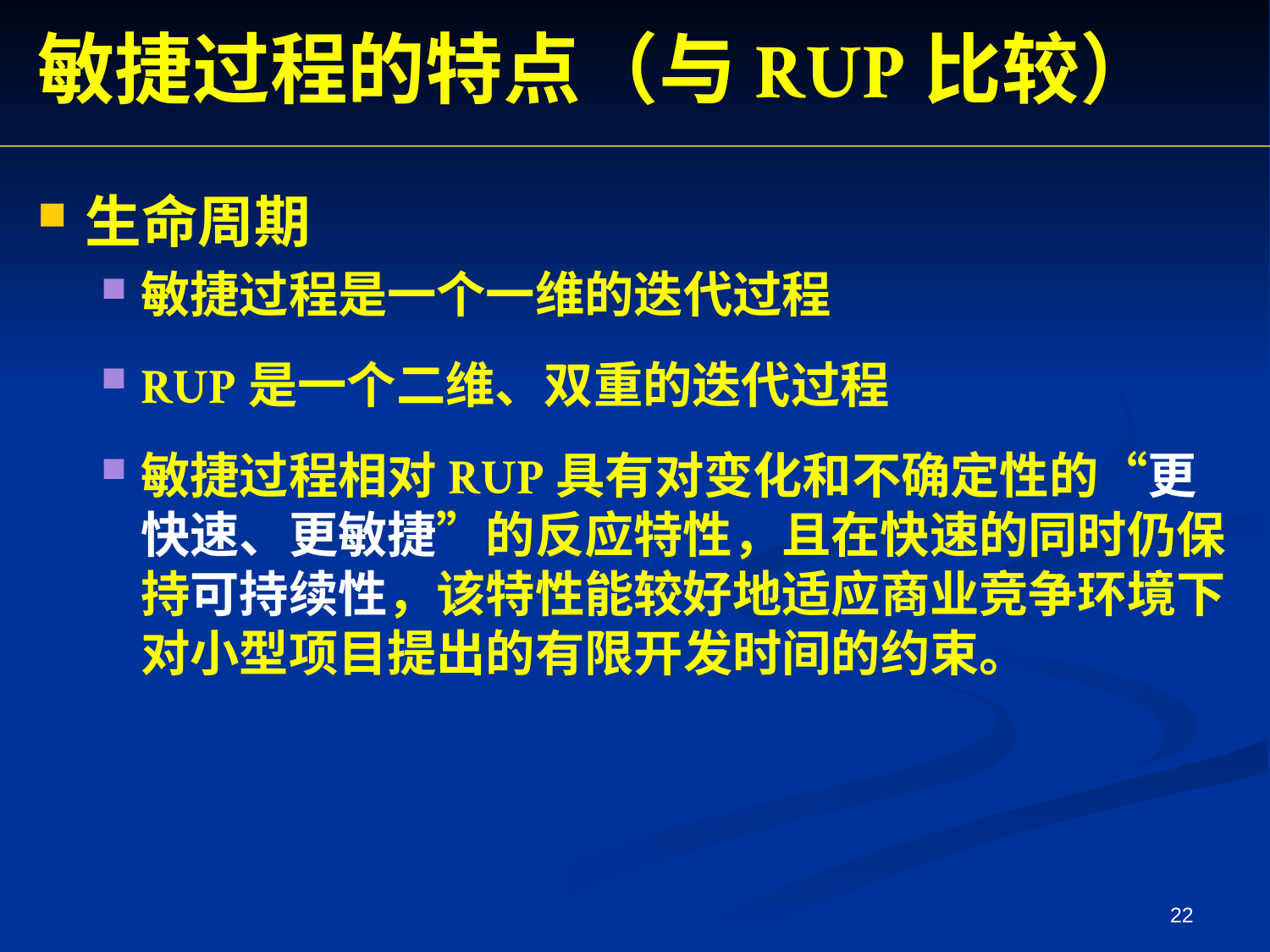

敏捷过程的特点（与RUP比较）

生命周期
敏捷过程是一个一维的迭代过程
RUP是一个二维、双重的迭代过程
敏捷过程相对RUP具有对变化和不确定性的“更快速、更敏捷”的反应特性，且在快速的同时仍保持可持续性，该特性能较好地适应商业竞争环境下对小型项目提出的有限开发时间的约束。
22